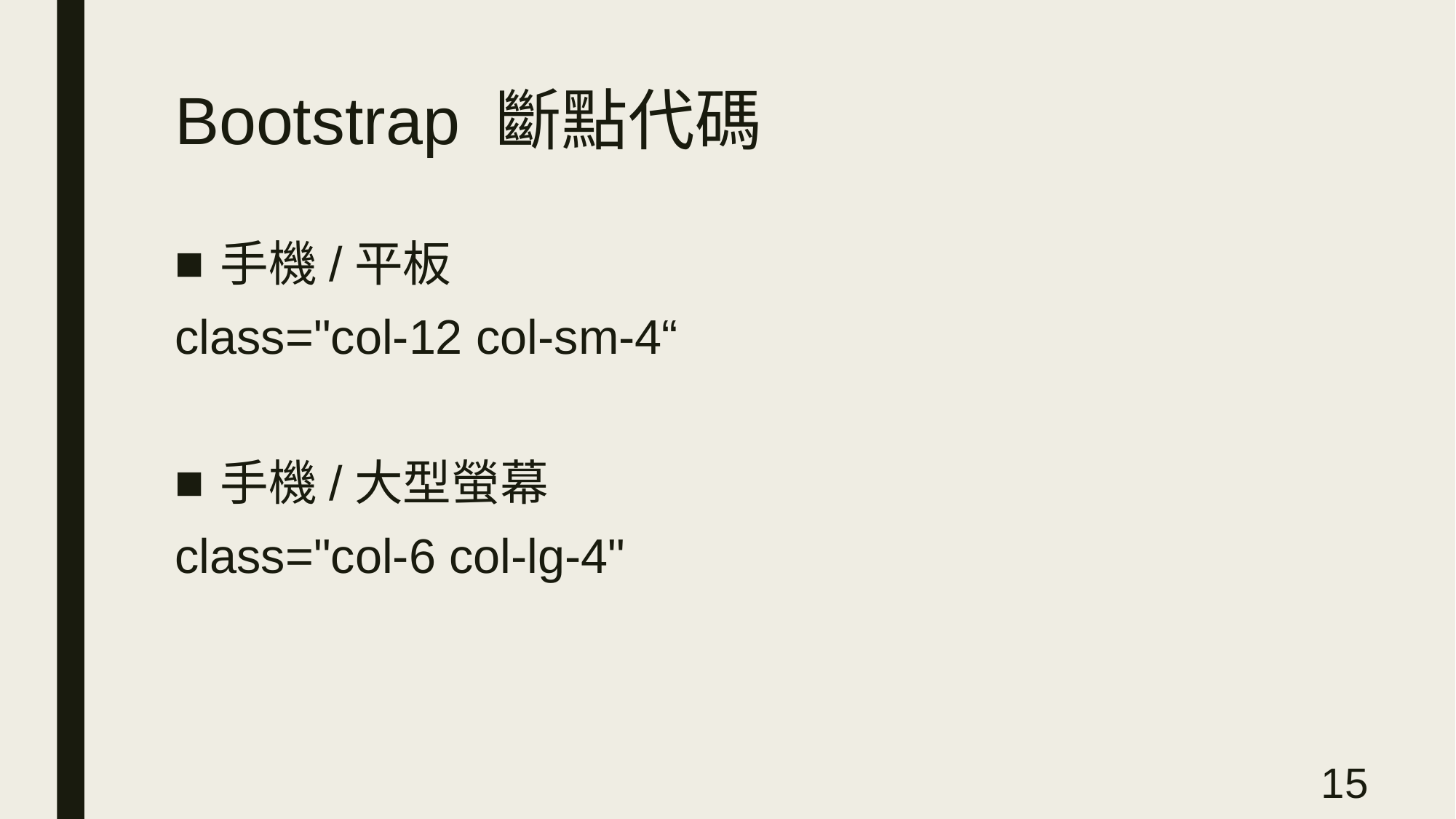

# Bootstrap 斷點代碼
手機/平板
class="col-12 col-sm-4“

手機/大型螢幕
class="col-6 col-lg-4"

15